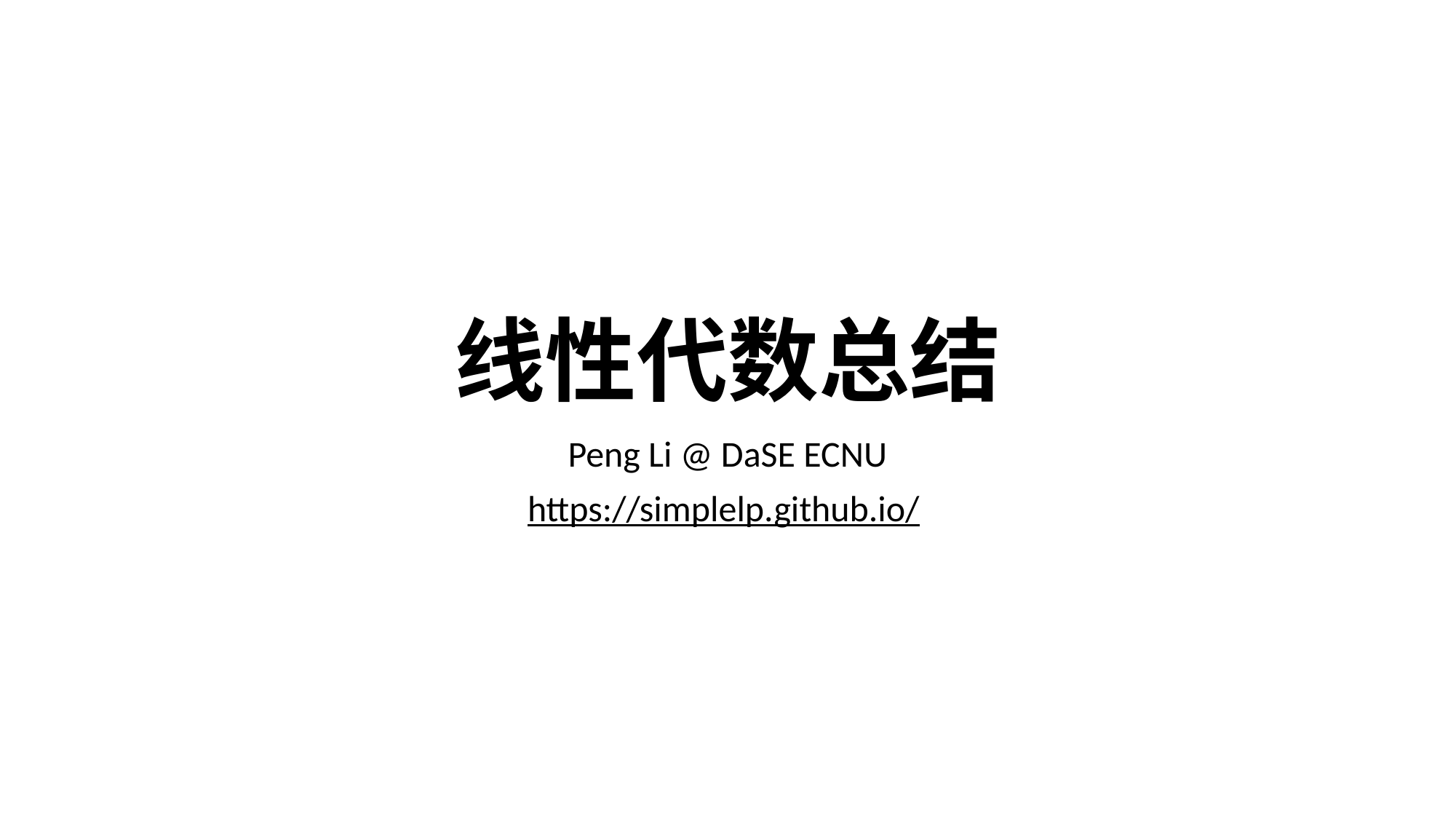

# 线性代数总结
Peng Li @ DaSE ECNU
https://simplelp.github.io/